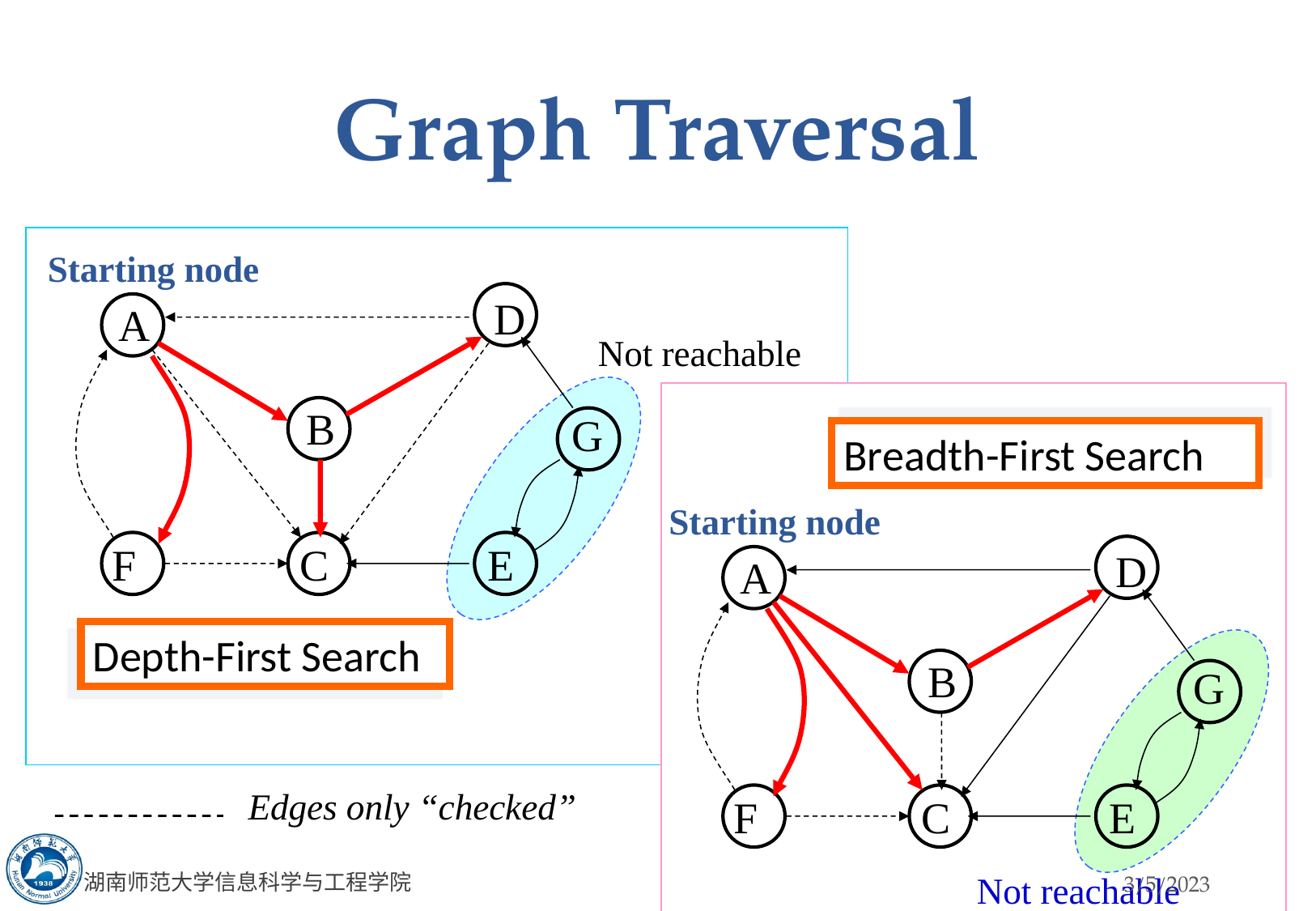

# Graph Traversal

Starting node

D
A

Not reachable

B

G

Breadth-First Search

Starting node
F
C
E

D
A

Depth-First Search
B

G

Edges only “checked”
F
C
E

Not reachable
湖南师范大学信息科学与工程学院
3/5/2023
8